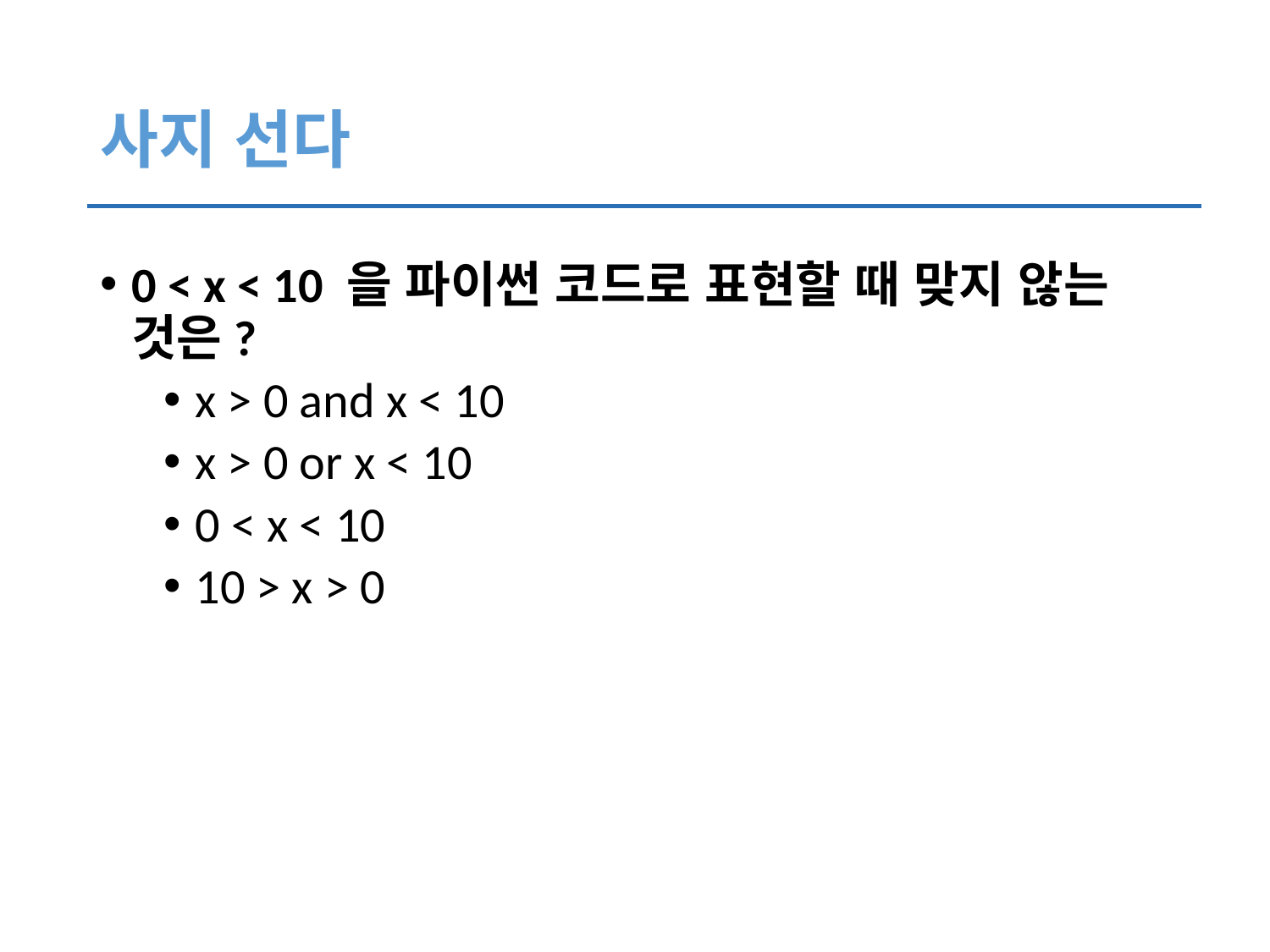

# 사지 선다
0 < x < 10 을 파이썬 코드로 표현할 때 맞지 않는 것은?
x > 0 and x < 10
x > 0 or x < 10
0 < x < 10
10 > x > 0